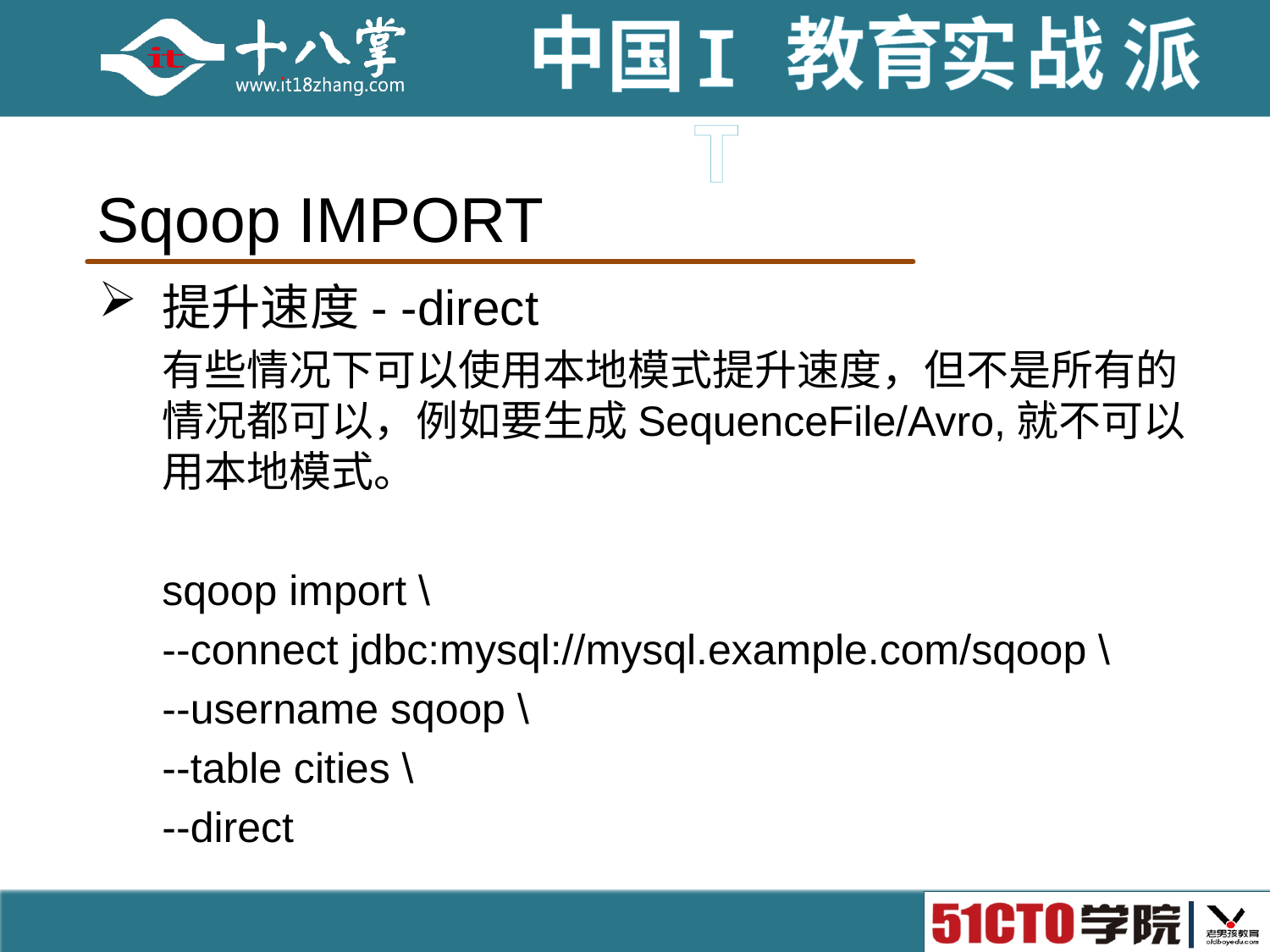

# Sqoop IMPORT
提升速度- -direct
有些情况下可以使用本地模式提升速度，但不是所有的情况都可以，例如要生成SequenceFile/Avro,就不可以用本地模式。

sqoop import \
--connect jdbc:mysql://mysql.example.com/sqoop \
--username sqoop \
--table cities \
--direct